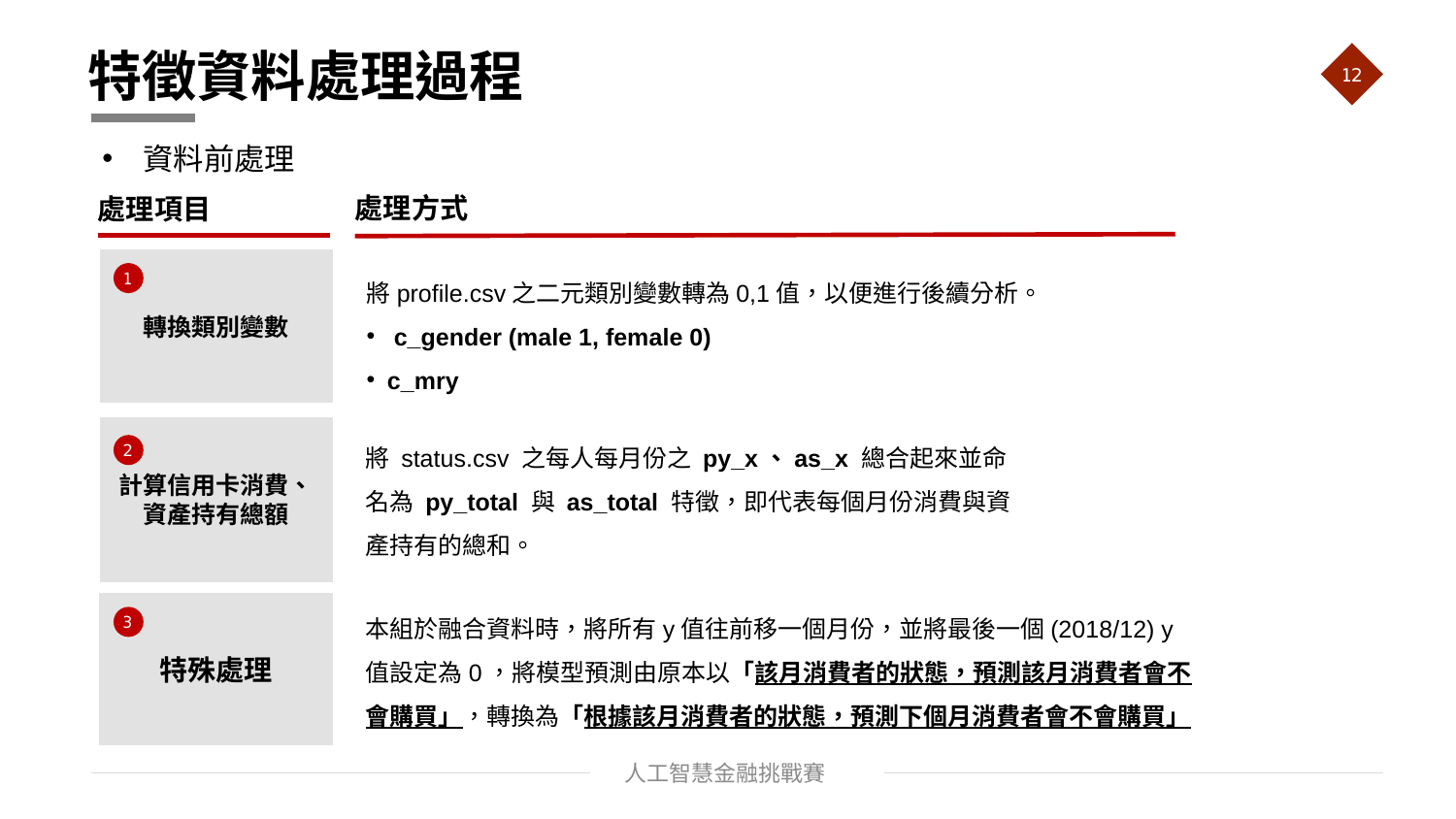

# 特徵資料處理過程
12
資料前處理
處理項目
處理方式
轉換類別變數
將profile.csv之二元類別變數轉為0,1值，以便進行後續分析。
 c_gender (male 1, female 0)
c_mry

1
將 status.csv 之每人每月份之 py_x、as_x 總合起來並命名為 py_total 與 as_total 特徵，即代表每個月份消費與資產持有的總和。
計算信用卡消費、
資產持有總額
2
特殊處理
本組於融合資料時，將所有y值往前移一個月份，並將最後一個(2018/12) y值設定為0，將模型預測由原本以「該月消費者的狀態，預測該月消費者會不會購買」，轉換為「根據該月消費者的狀態，預測下個月消費者會不會購買」
3
人工智慧金融挑戰賽